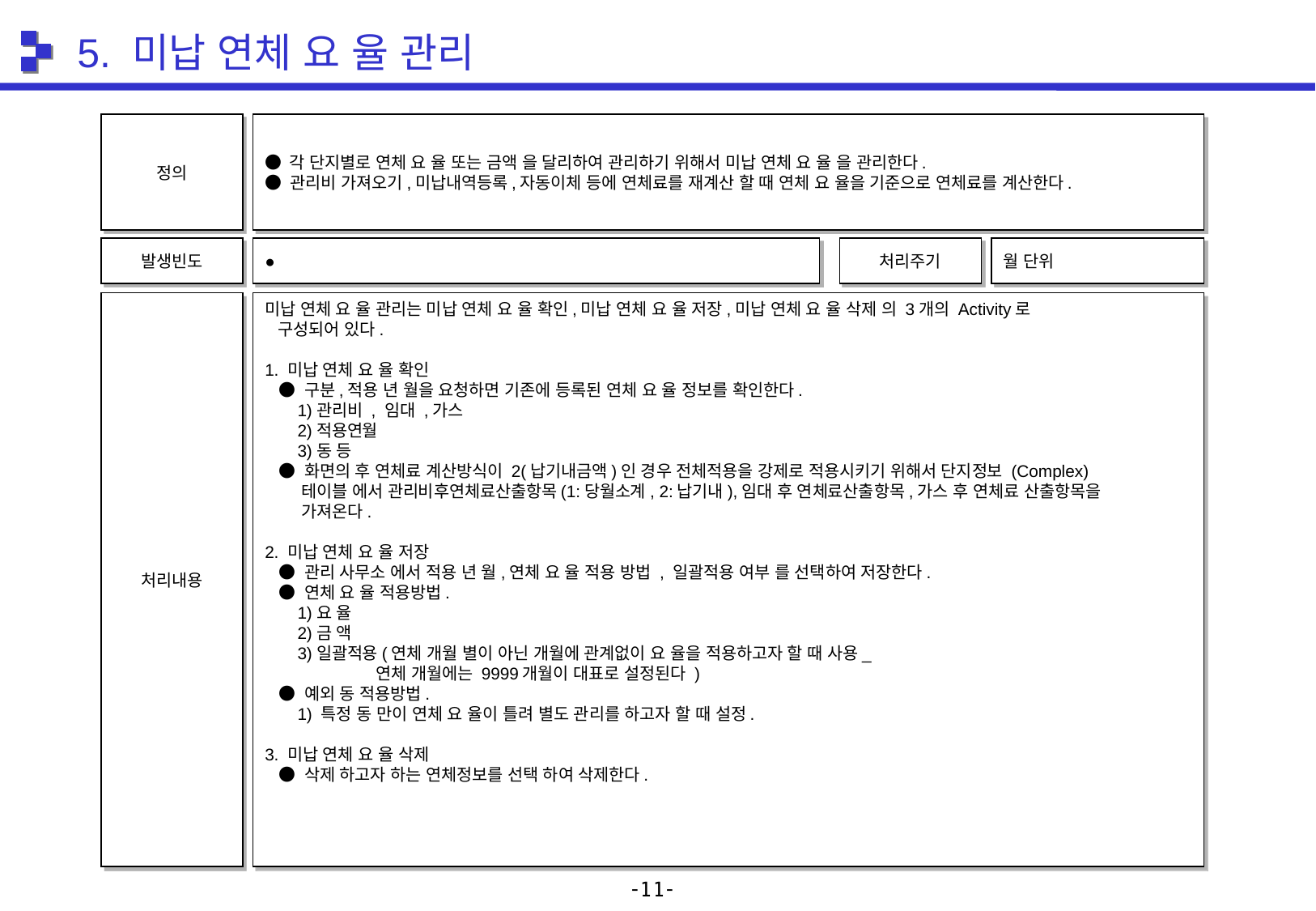

5. 미납 연체 요 율 관리
정의
● 각 단지별로 연체 요 율 또는 금액 을 달리하여 관리하기 위해서 미납 연체 요 율 을 관리한다.
● 관리비 가져오기,미납내역등록,자동이체 등에 연체료를 재계산 할 때 연체 요 율을 기준으로 연체료를 계산한다.
발생빈도
●
처리주기
월 단위
처리내용
미납 연체 요 율 관리는 미납 연체 요 율 확인,미납 연체 요 율 저장,미납 연체 요 율 삭제 의 3개의 Activity로
  구성되어 있다.

1. 미납 연체 요 율 확인
   ● 구분,적용 년 월을 요청하면 기존에 등록된 연체 요 율 정보를 확인한다.
       1)관리비 , 임대 ,가스
       2)적용연월
       3)동 등
   ● 화면의 후 연체료 계산방식이 2(납기내금액)인 경우 전체적용을 강제로 적용시키기 위해서 단지정보 (Complex)
       테이블 에서 관리비후연체료산출항목(1:당월소계, 2:납기내),임대 후 연체료산출항목,가스 후 연체료 산출항목을
       가져온다.

2. 미납 연체 요 율 저장
   ● 관리 사무소 에서 적용 년 월,연체 요 율 적용 방법 , 일괄적용 여부 를 선택하여 저장한다.
   ● 연체 요 율 적용방법.
       1)요 율
       2)금 액
       3)일괄적용(연체 개월 별이 아닌 개월에 관계없이 요 율을 적용하고자 할 때 사용_
                       연체 개월에는 9999개월이 대표로 설정된다 )
   ● 예외 동 적용방법.
       1) 특정 동 만이 연체 요 율이 틀려 별도 관리를 하고자 할 때 설정.

3. 미납 연체 요 율 삭제
   ● 삭제 하고자 하는 연체정보를 선택 하여 삭제한다.